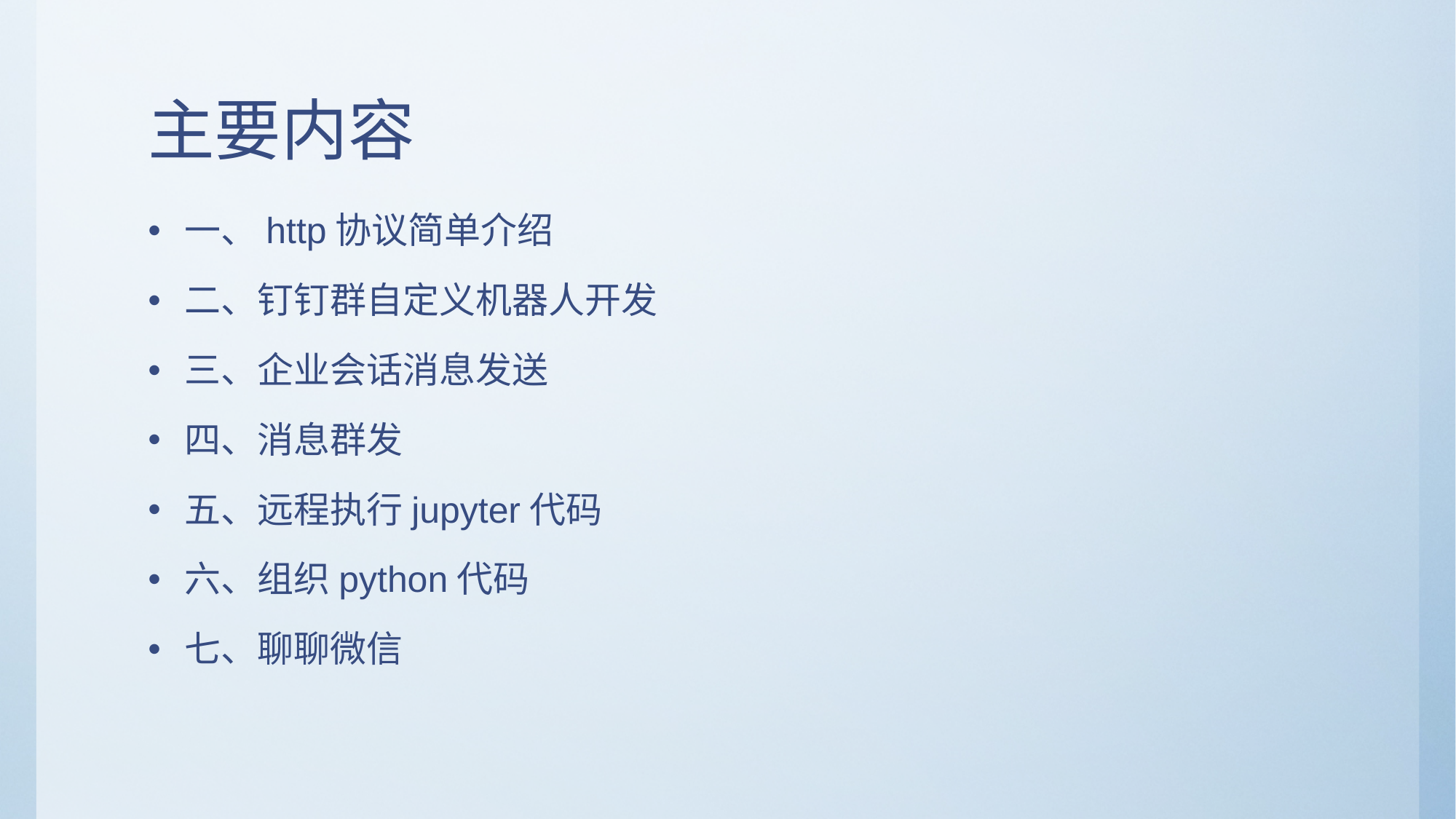

# 主要内容
一、http协议简单介绍
二、钉钉群自定义机器人开发
三、企业会话消息发送
四、消息群发
五、远程执行jupyter代码
六、组织python代码
七、聊聊微信